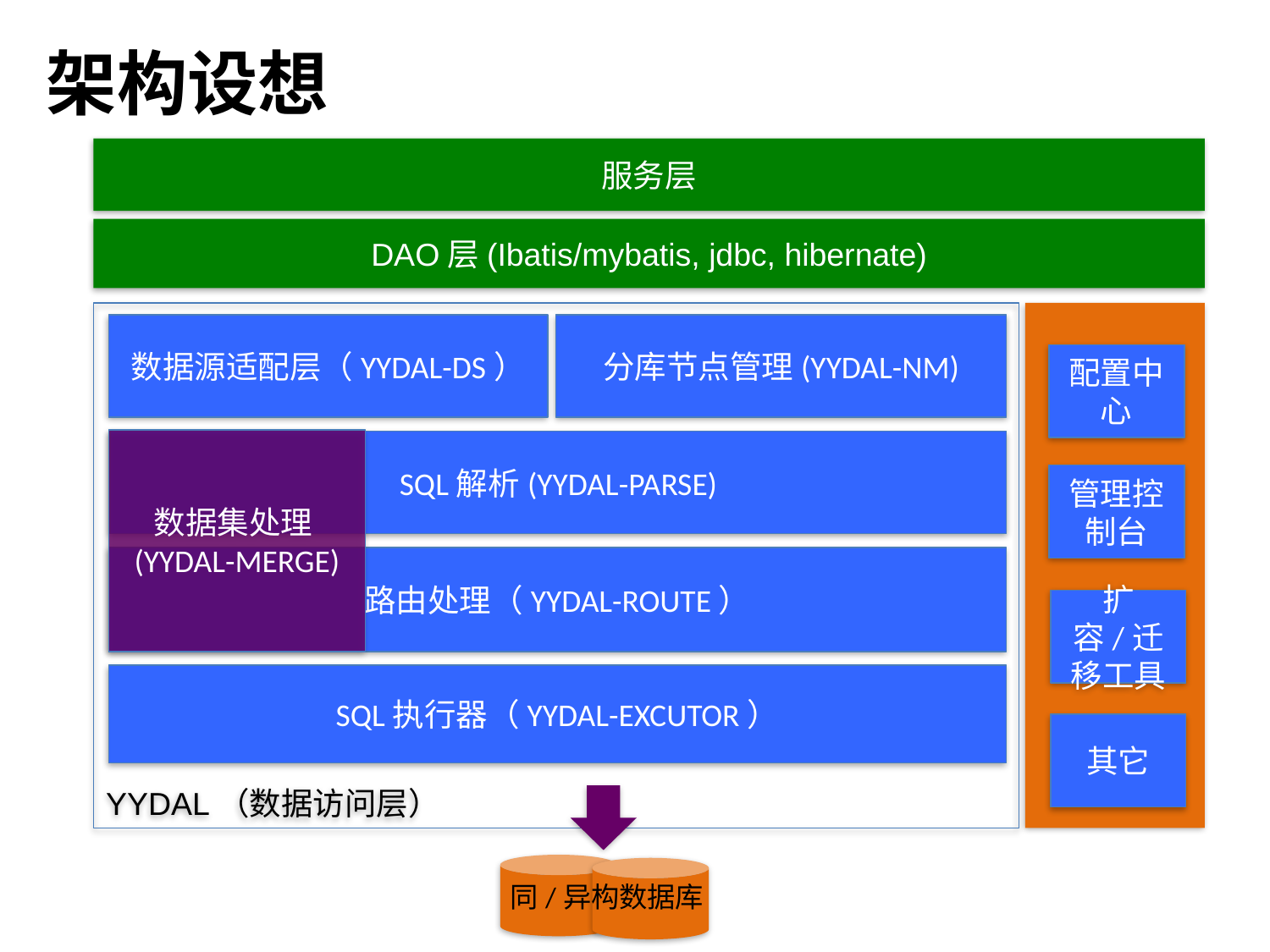

架构设想
服务层
DAO层(Ibatis/mybatis, jdbc, hibernate)
YYDAL（数据访问层）

分库节点管理(YYDAL-NM)
数据源适配层（YYDAL-DS）
配置中心
数据集处理(YYDAL-MERGE)
SQL解析(YYDAL-PARSE)
管理控制台
路由处理（YYDAL-ROUTE）
扩容/迁移工具
SQL执行器（YYDAL-EXCUTOR）
其它

同/异构数据库